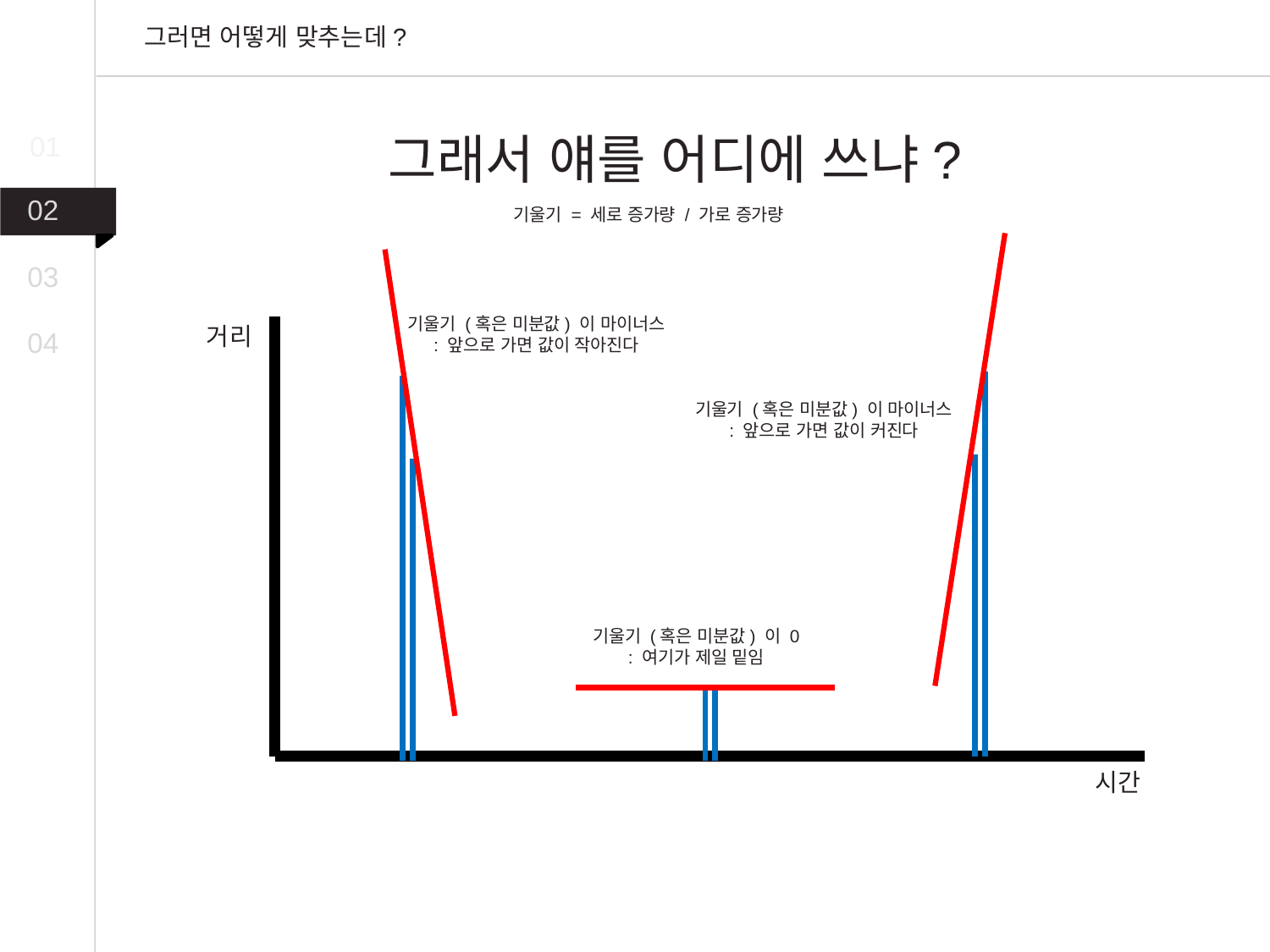

그러면 어떻게 맞추는데?
그래서 얘를 어디에 쓰냐?
01
02

기울기 = 세로 증가량 / 가로 증가량

03
기울기 (혹은 미분값) 이 마이너스
: 앞으로 가면 값이 작아진다
거리
04
기울기 (혹은 미분값) 이 마이너스
: 앞으로 가면 값이 커진다
기울기 (혹은 미분값) 이 0
: 여기가 제일 밑임
시간